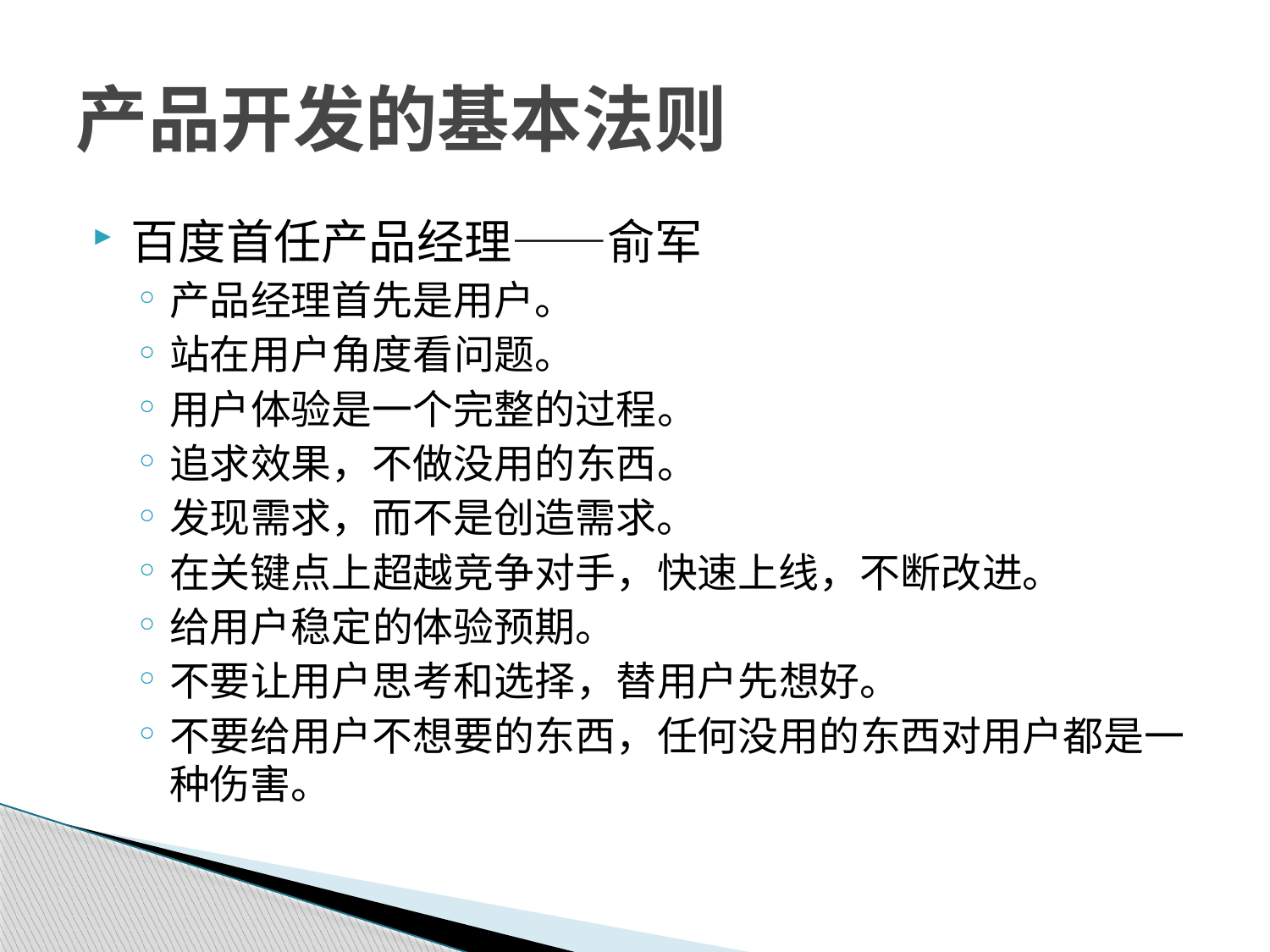

# 产品开发的基本法则
百度首任产品经理——俞军
产品经理首先是用户。
站在用户角度看问题。
用户体验是一个完整的过程。
追求效果，不做没用的东西。
发现需求，而不是创造需求。
在关键点上超越竞争对手，快速上线，不断改进。
给用户稳定的体验预期。
不要让用户思考和选择，替用户先想好。
不要给用户不想要的东西，任何没用的东西对用户都是一种伤害。